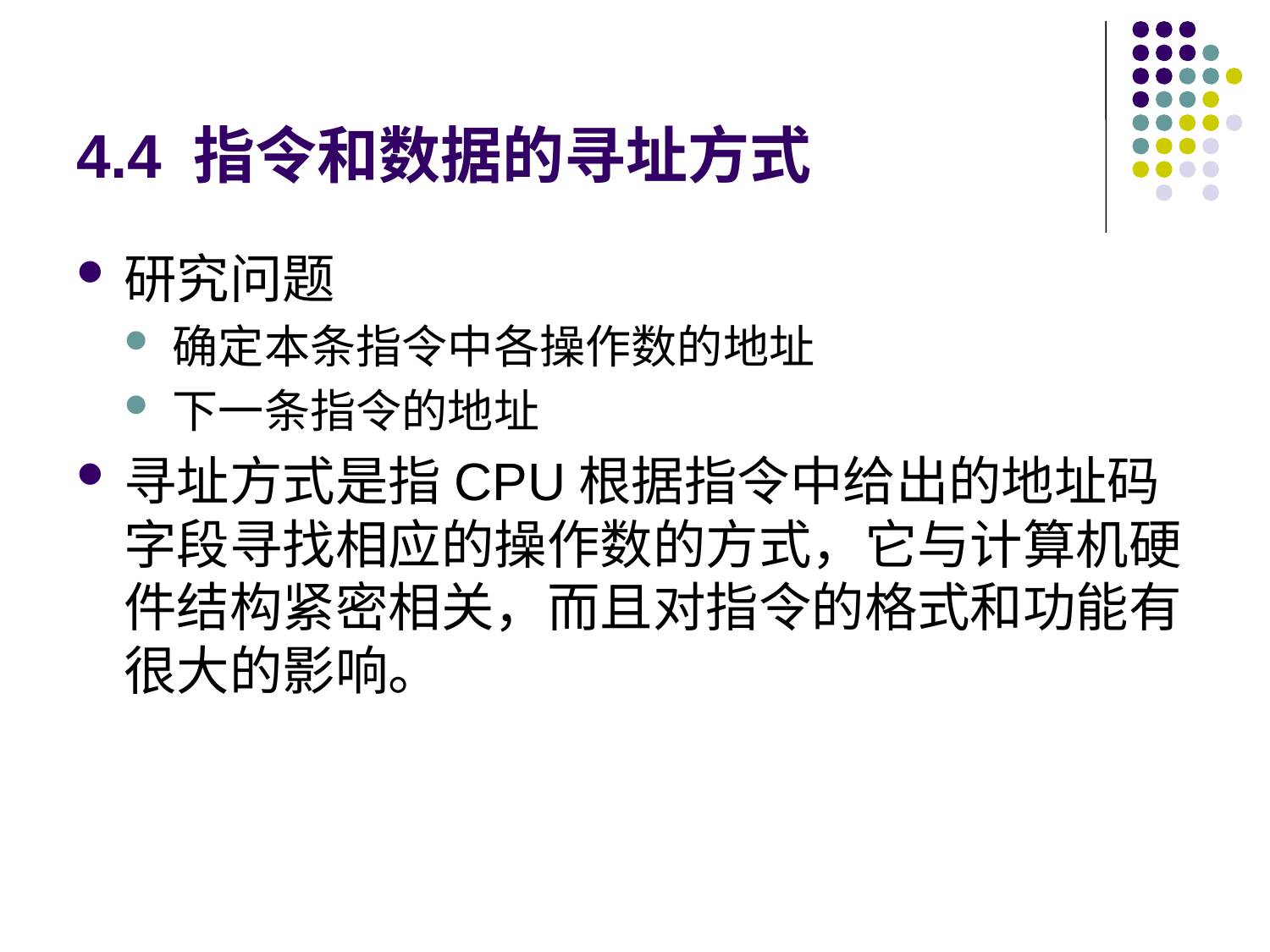

# 4.4 指令和数据的寻址方式
研究问题
确定本条指令中各操作数的地址
下一条指令的地址
寻址方式是指CPU根据指令中给出的地址码字段寻找相应的操作数的方式，它与计算机硬件结构紧密相关，而且对指令的格式和功能有很大的影响。
3